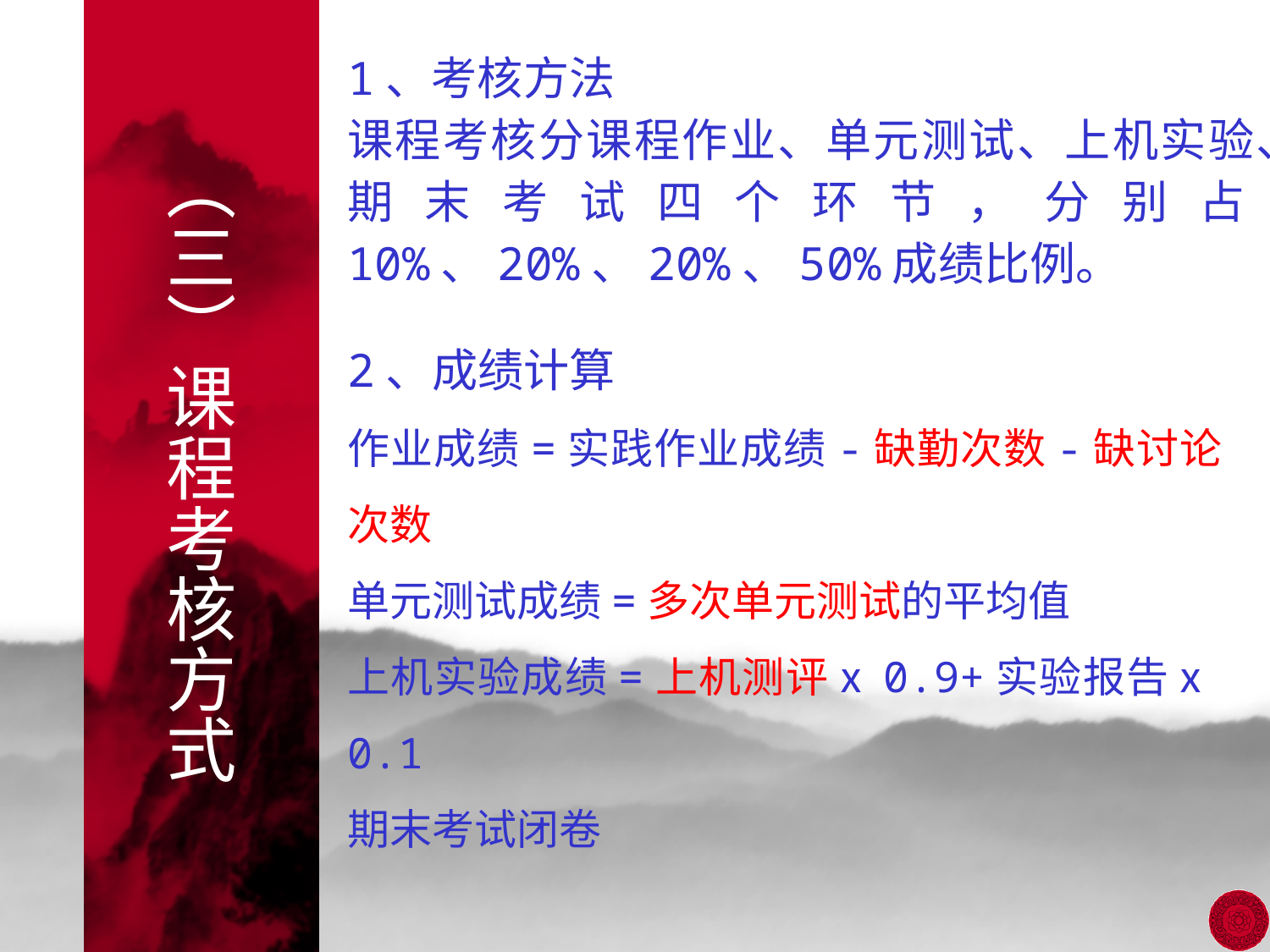

1、考核方法
课程考核分课程作业、单元测试、上机实验、期末考试四个环节，分别占10%、20%、20%、50%成绩比例。
# （三）课程考核方式
2、成绩计算
作业成绩=实践作业成绩-缺勤次数-缺讨论次数
单元测试成绩=多次单元测试的平均值
上机实验成绩=上机测评ⅹ0.9+实验报告ⅹ0.1
期末考试闭卷

7